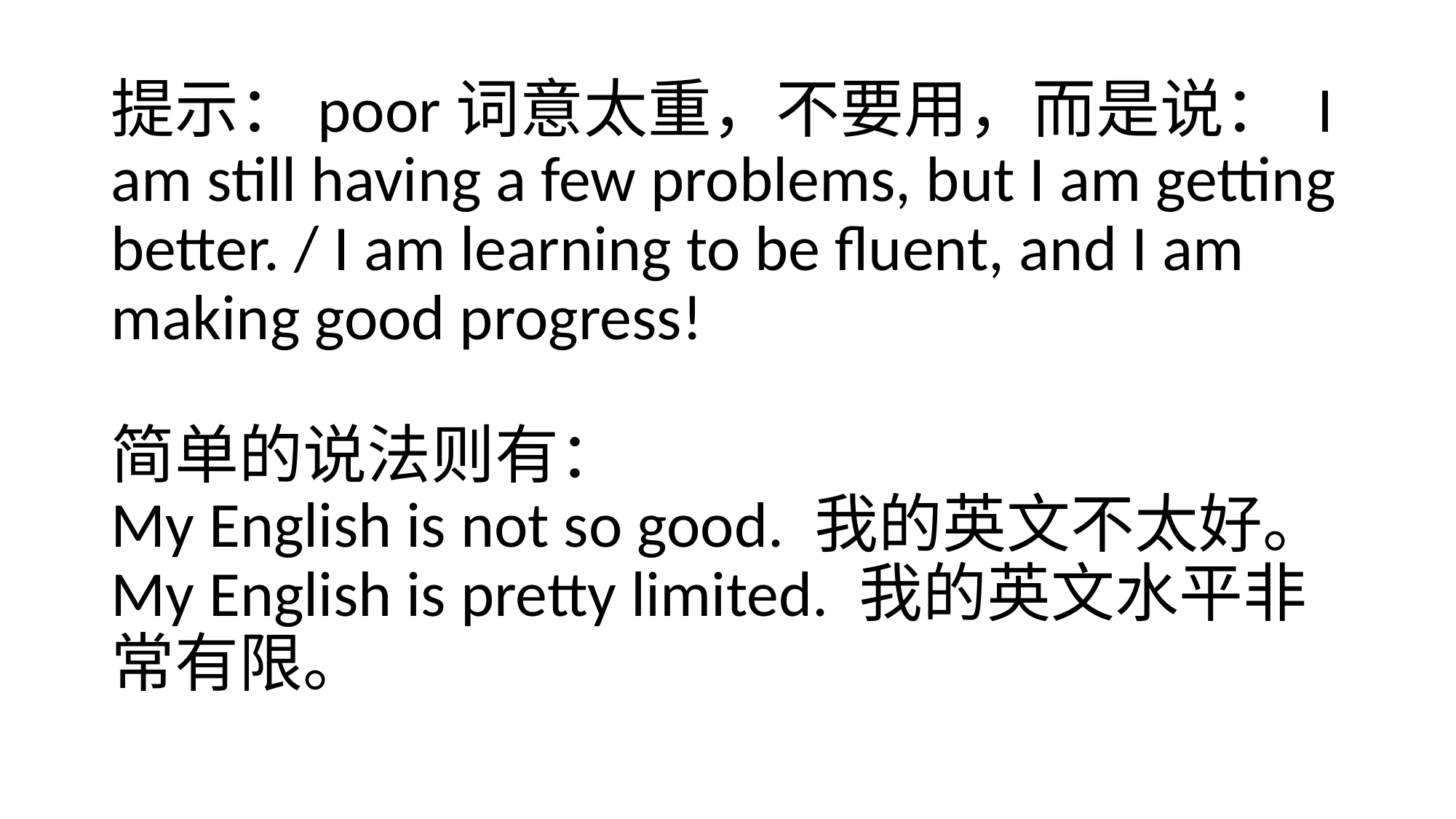

# 提示：poor词意太重，不要用，而是说： I am still having a few problems, but I am getting better. / I am learning to be fluent, and I am making good progress! 简单的说法则有： My English is not so good. 我的英文不太好。 My English is pretty limited. 我的英文水平非常有限。